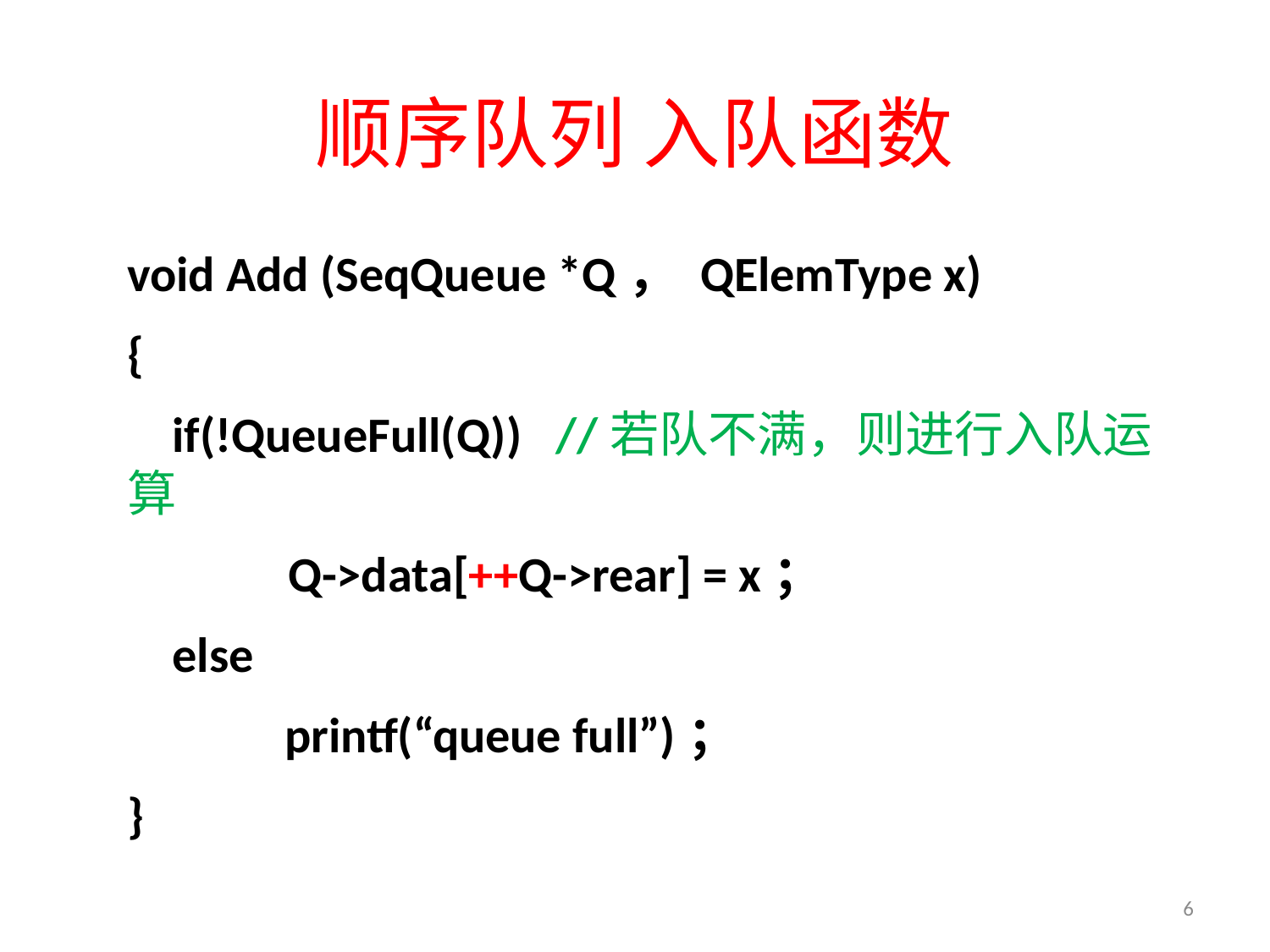

# 顺序队列 入队函数
void Add (SeqQueue *Q， QElemType x)
{
    if(!QueueFull(Q))   //若队不满，则进行入队运算
 	   Q->data[++Q->rear] = x；
    else
              printf(“queue full”)；
}
6